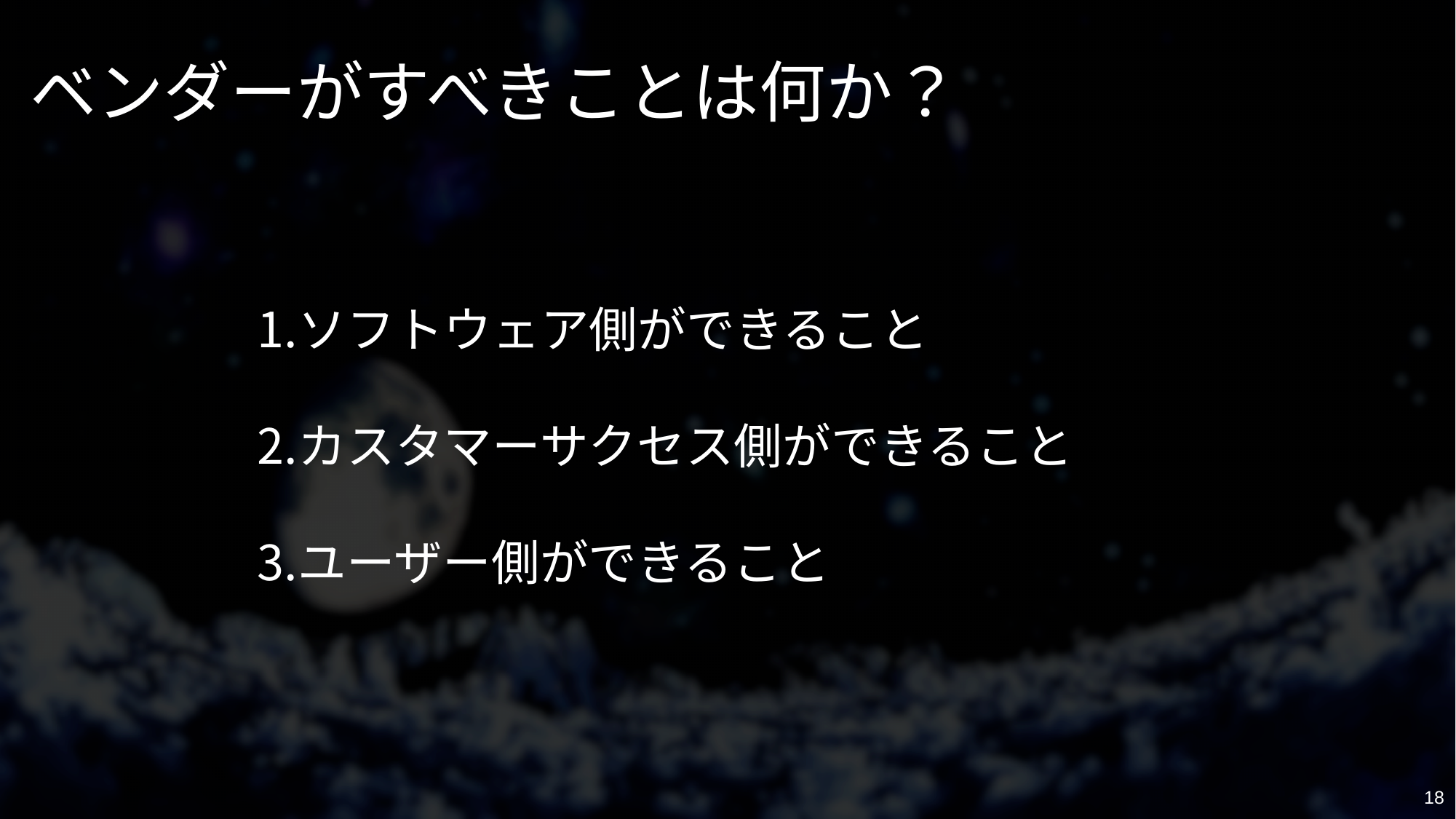

# ベンダーがすべきことは何か？
ソフトウェア側ができること

カスタマーサクセス側ができること

ユーザー側ができること
18